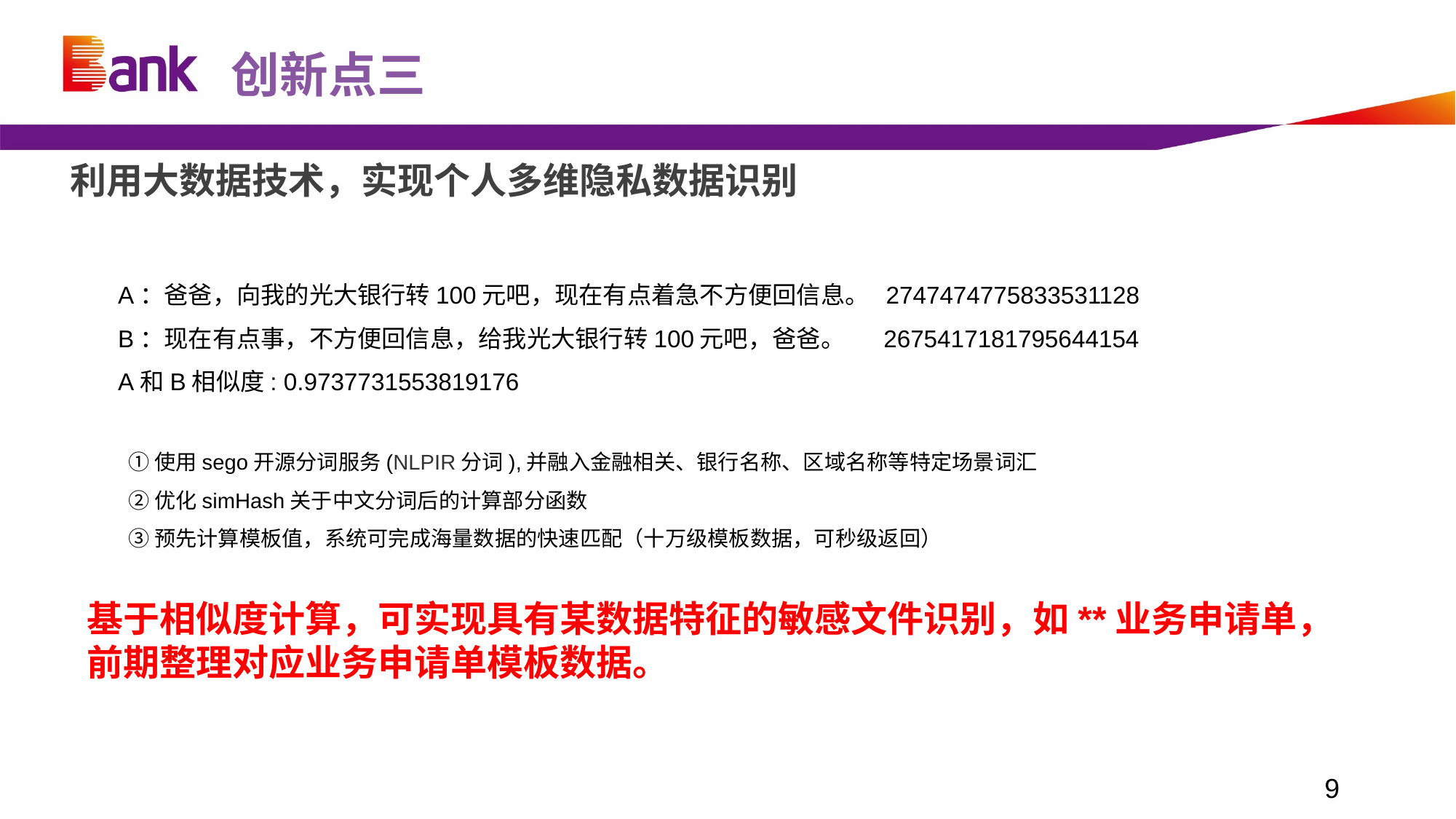

创新点三
利用大数据技术，实现个人多维隐私数据识别
A：爸爸，向我的光大银行转100元吧，现在有点着急不方便回信息。  2747474775833531128
B：现在有点事，不方便回信息，给我光大银行转100元吧，爸爸。      2675417181795644154
A和B相似度: 0.9737731553819176
①使用sego开源分词服务(NLPIR分词),并融入金融相关、银行名称、区域名称等特定场景词汇
②优化simHash关于中文分词后的计算部分函数
③预先计算模板值，系统可完成海量数据的快速匹配（十万级模板数据，可秒级返回）
基于相似度计算，可实现具有某数据特征的敏感文件识别，如**业务申请单，前期整理对应业务申请单模板数据。